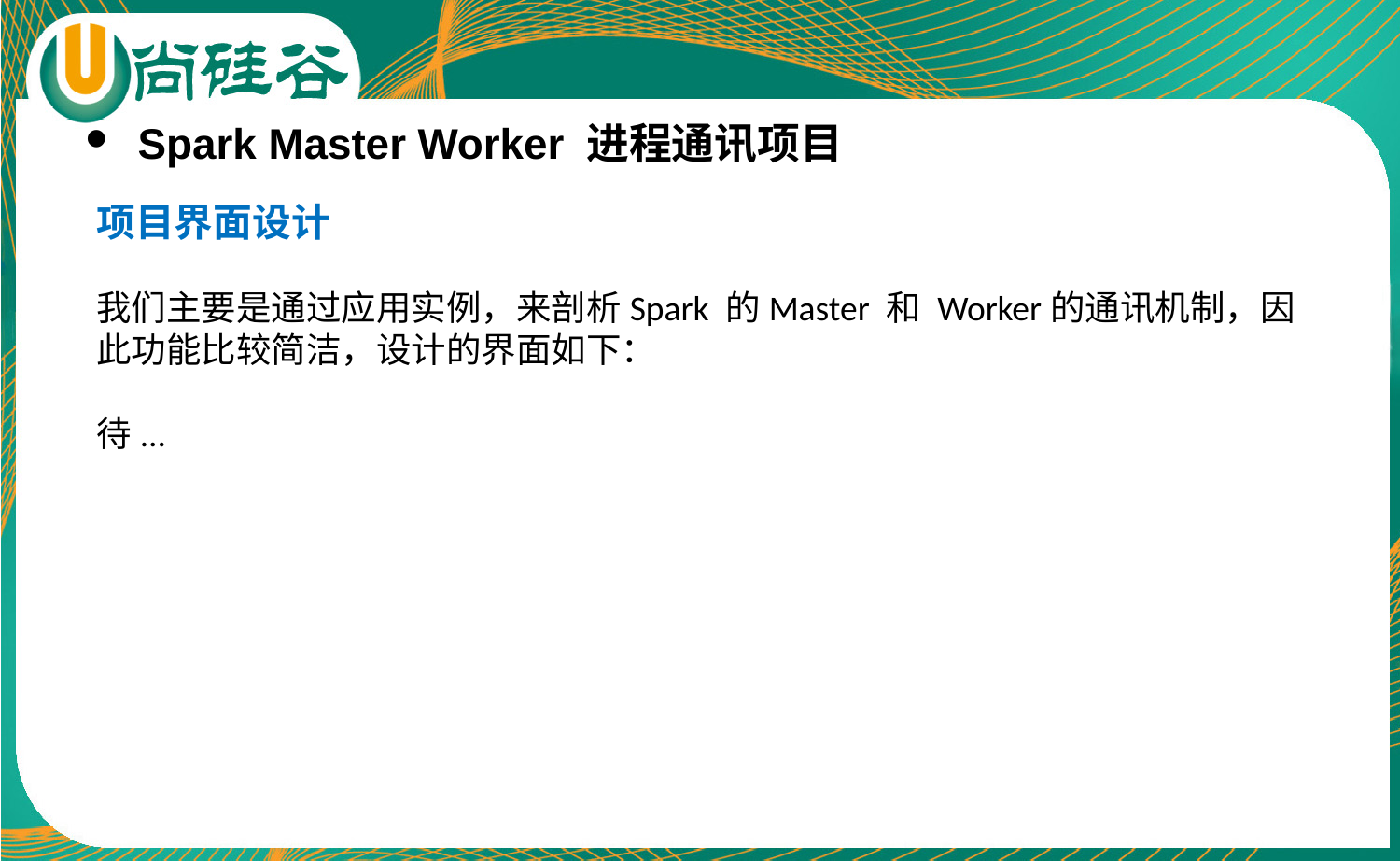

Spark Master Worker 进程通讯项目

项目界面设计

我们主要是通过应用实例，来剖析Spark 的Master 和 Worker的通讯机制，因此功能比较简洁，设计的界面如下：

待...